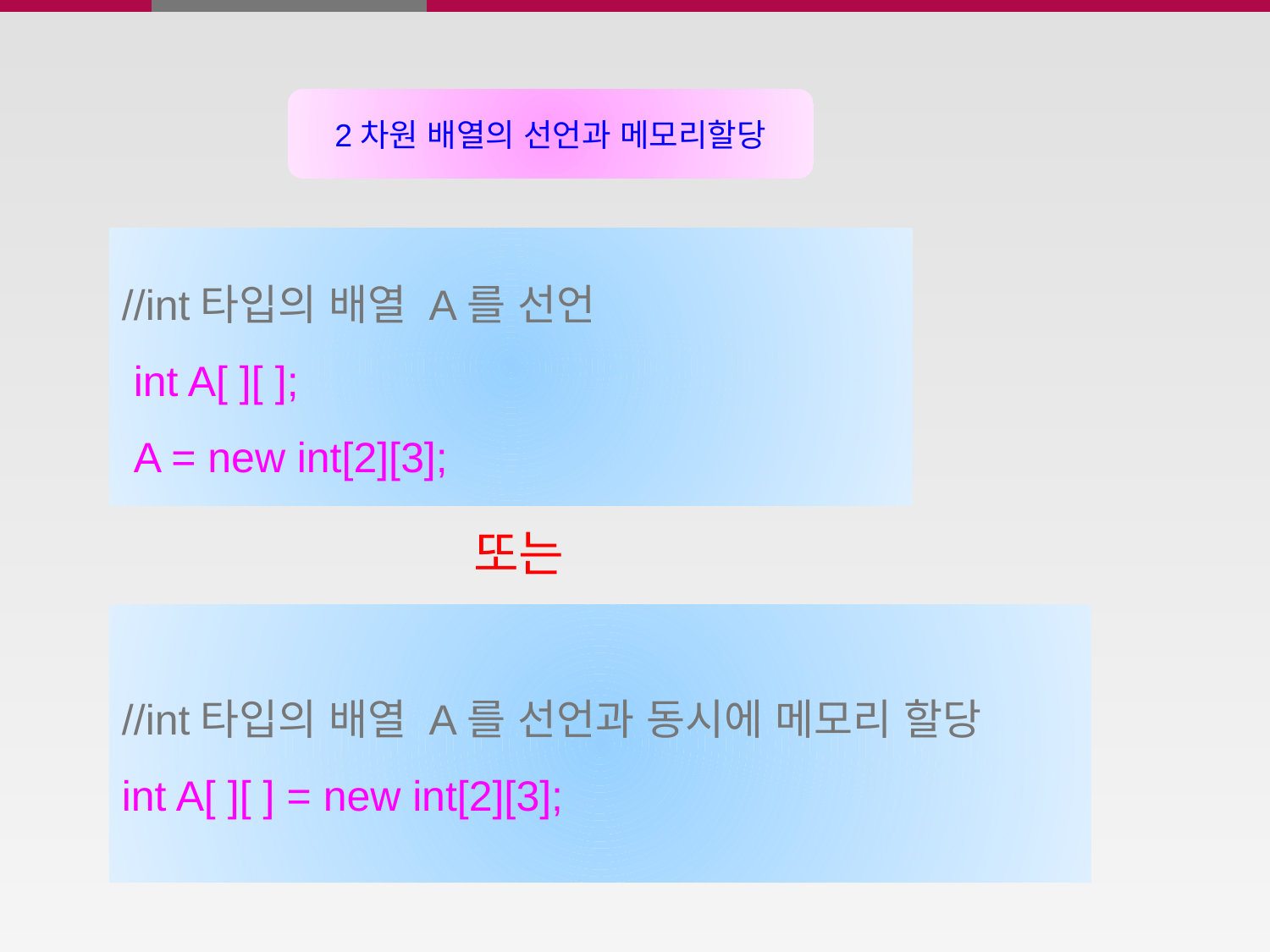

2차원 배열의 선언과 메모리할당
//int타입의 배열 A를 선언
 int A[ ][ ];
 A = new int[2][3];
또는
//int타입의 배열 A를 선언과 동시에 메모리 할당
int A[ ][ ] = new int[2][3];